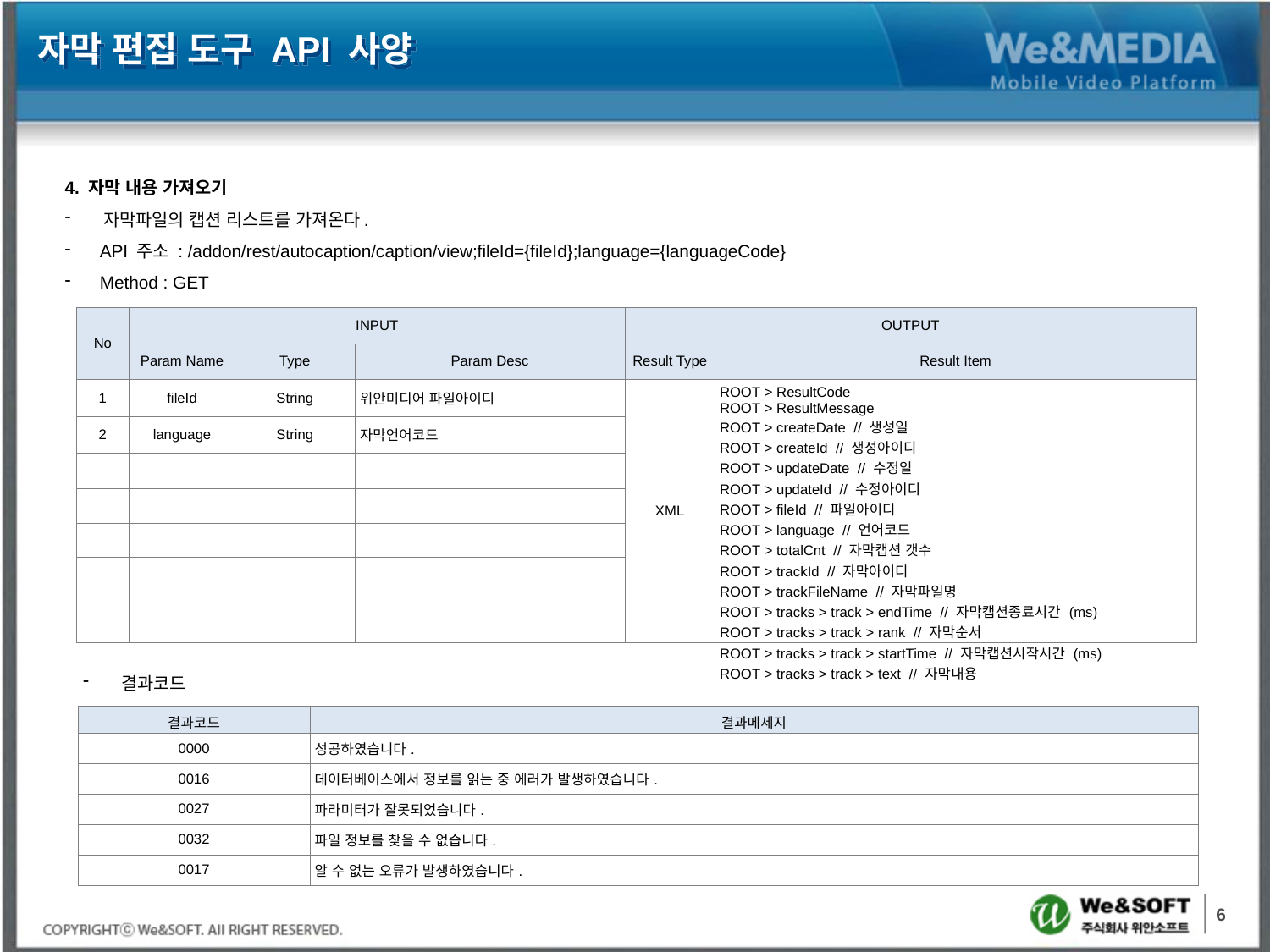

자막 편집 도구 API 사양
4. 자막 내용 가져오기
 자막파일의 캡션 리스트를 가져온다.
 API 주소 : /addon/rest/autocaption/caption/view;fileId={fileId};language={languageCode}
 Method : GET
| No | INPUT |  |  | OUTPUT |  |
| --- | --- | --- | --- | --- | --- |
|  | Param Name | Type | Param Desc | Result Type | Result Item |
| 1 | fileId | String | 위안미디어 파일아이디 | XML | ROOT > ResultCode ROOT > ResultMessage ROOT > createDate // 생성일 ROOT > createId // 생성아이디 ROOT > updateDate // 수정일 ROOT > updateId // 수정아이디 ROOT > fileId // 파일아이디 ROOT > language // 언어코드 ROOT > totalCnt // 자막캡션 갯수 ROOT > trackId // 자막아이디 ROOT > trackFileName // 자막파일명 ROOT > tracks > track > endTime // 자막캡션종료시간 (ms) ROOT > tracks > track > rank // 자막순서 ROOT > tracks > track > startTime // 자막캡션시작시간 (ms) ROOT > tracks > track > text // 자막내용 |
| 2 | language | String | 자막언어코드 |  |  |
|  |  |  |  |  |  |
|  |  |  |  |  |  |
|  |  |  |  |  |  |
|  |  |  |  |  |  |
|  |  |  |  |  |  |
 결과코드
| 결과코드 | 결과메세지 |
| --- | --- |
| 0000 | 성공하였습니다. |
| 0016 | 데이터베이스에서 정보를 읽는 중 에러가 발생하였습니다. |
| 0027 | 파라미터가 잘못되었습니다. |
| 0032 | 파일 정보를 찾을 수 없습니다. |
| 0017 | 알 수 없는 오류가 발생하였습니다. |